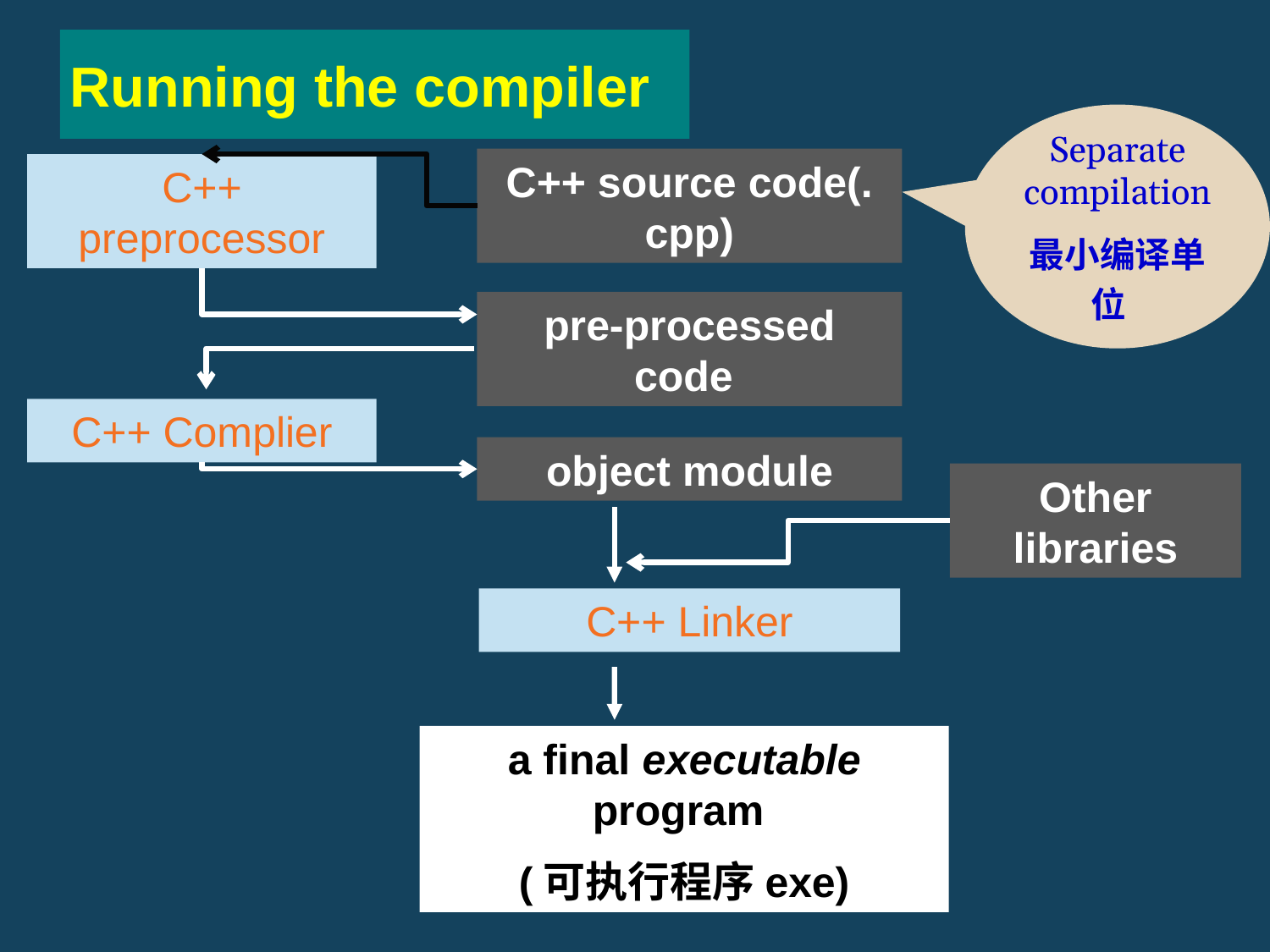

# Running the compiler
Separate compilation
最小编译单位

C++ source code(. cpp)
C++ preprocessor
pre-processed code
C++ Complier
object module
Other libraries

C++ Linker

a final executable program
(可执行程序exe)